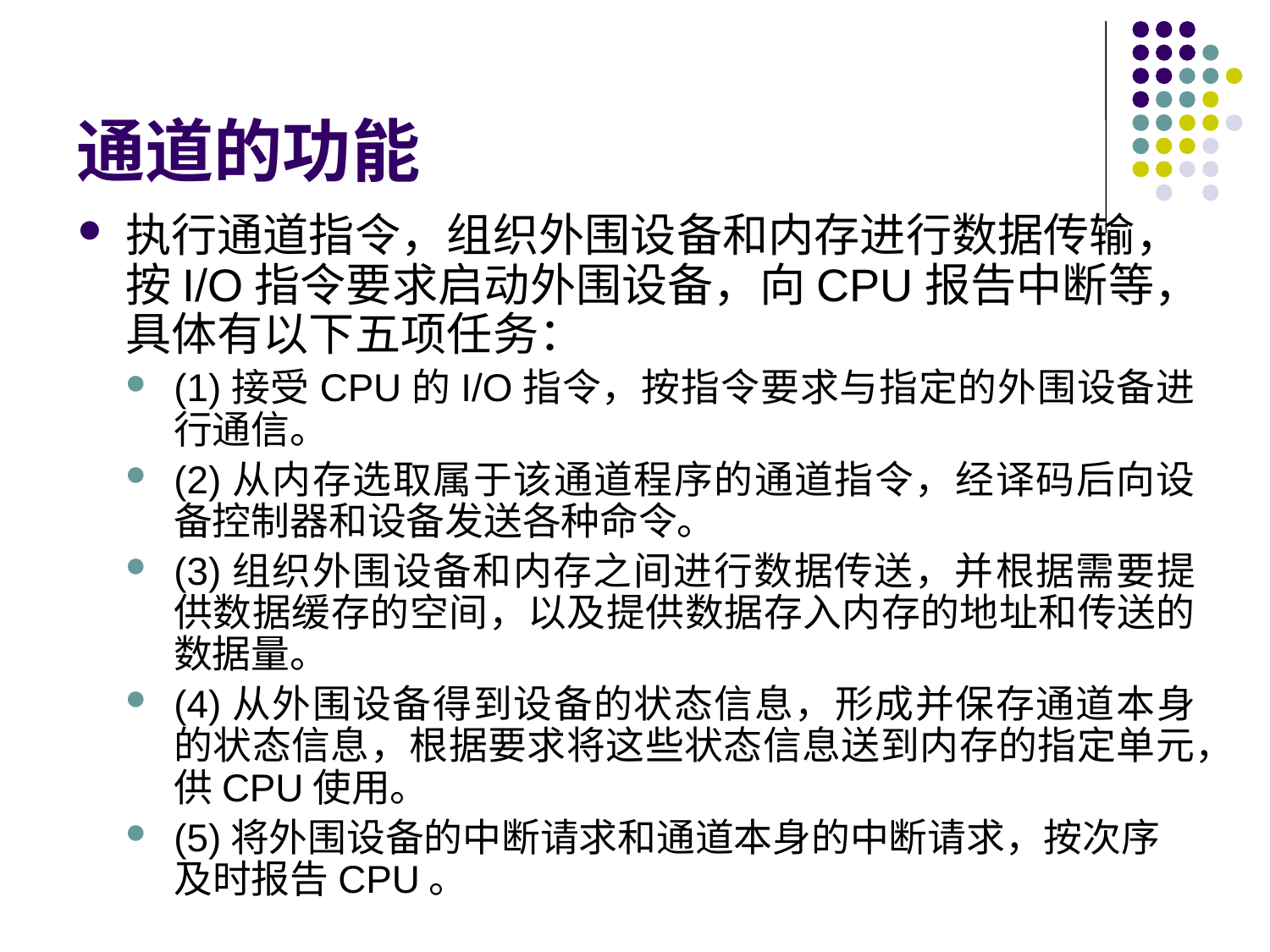

# 通道的功能
执行通道指令，组织外围设备和内存进行数据传输，按I/O指令要求启动外围设备，向CPU报告中断等，具体有以下五项任务：
(1)接受CPU的I/O指令，按指令要求与指定的外围设备进行通信。
(2)从内存选取属于该通道程序的通道指令，经译码后向设备控制器和设备发送各种命令。
(3)组织外围设备和内存之间进行数据传送，并根据需要提供数据缓存的空间，以及提供数据存入内存的地址和传送的数据量。
(4)从外围设备得到设备的状态信息，形成并保存通道本身的状态信息，根据要求将这些状态信息送到内存的指定单元，供CPU使用。
(5)将外围设备的中断请求和通道本身的中断请求，按次序及时报告CPU。
44